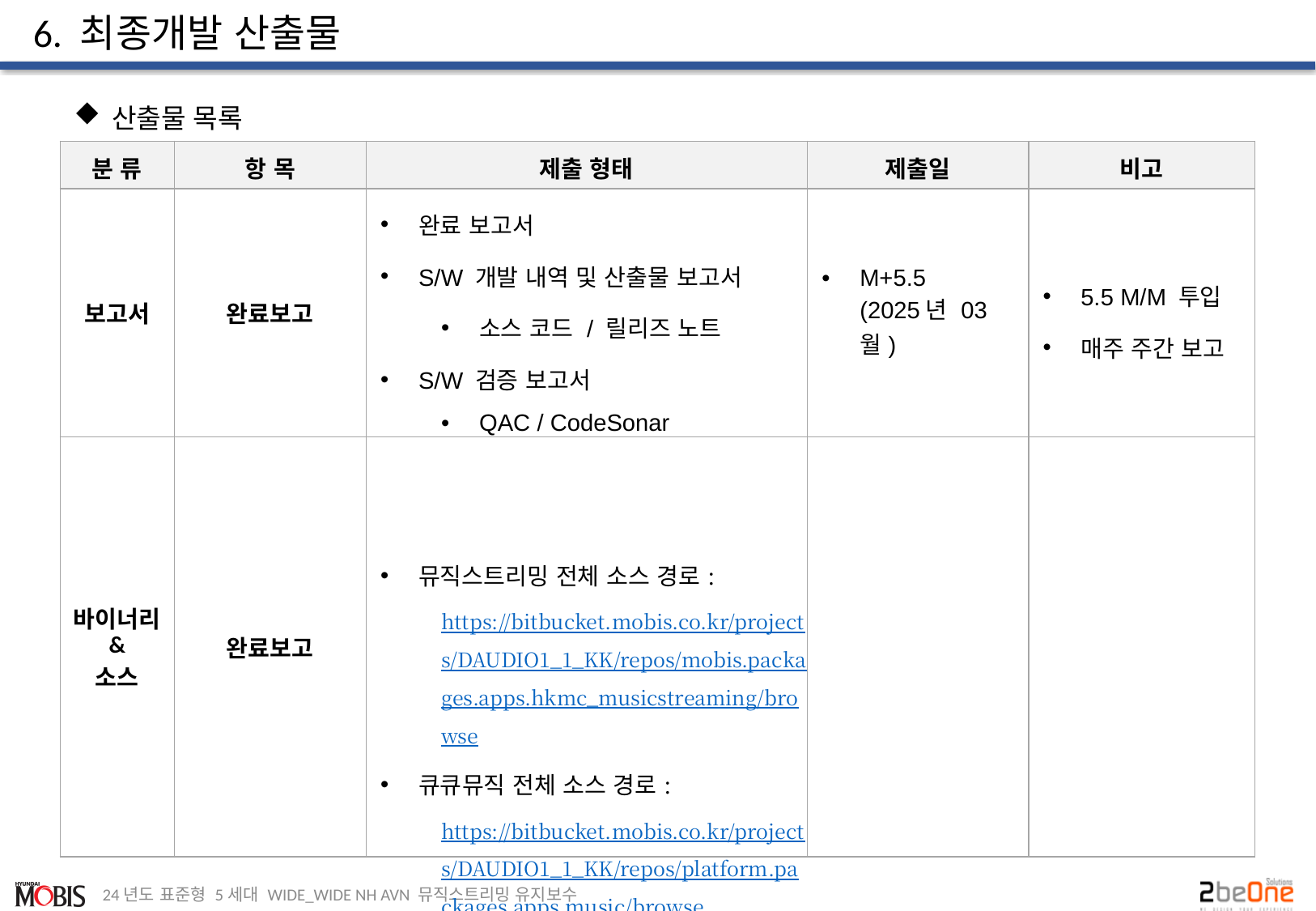

# 6. 최종개발 산출물
산출물 목록
| 분 류 | 항 목 | 제출 형태 | 제출일 | 비고 |
| --- | --- | --- | --- | --- |
| 보고서 | 완료보고 | 완료 보고서 S/W 개발 내역 및 산출물 보고서 소스 코드 / 릴리즈 노트 S/W 검증 보고서 QAC / CodeSonar | M+5.5 (2025년 03월) | 5.5 M/M 투입 매주 주간 보고 |
| 바이너리 & 소스 | 완료보고 | 뮤직스트리밍 전체 소스 경로: https://bitbucket.mobis.co.kr/projects/DAUDIO1\_1\_KK/repos/mobis.packages.apps.hkmc\_musicstreaming/browse 큐큐뮤직 전체 소스 경로: https://bitbucket.mobis.co.kr/projects/DAUDIO1\_1\_KK/repos/platform.packages.apps.music/browse |  |  |
24년도 표준형 5세대 WIDE_WIDE NH AVN 뮤직스트리밍 유지보수